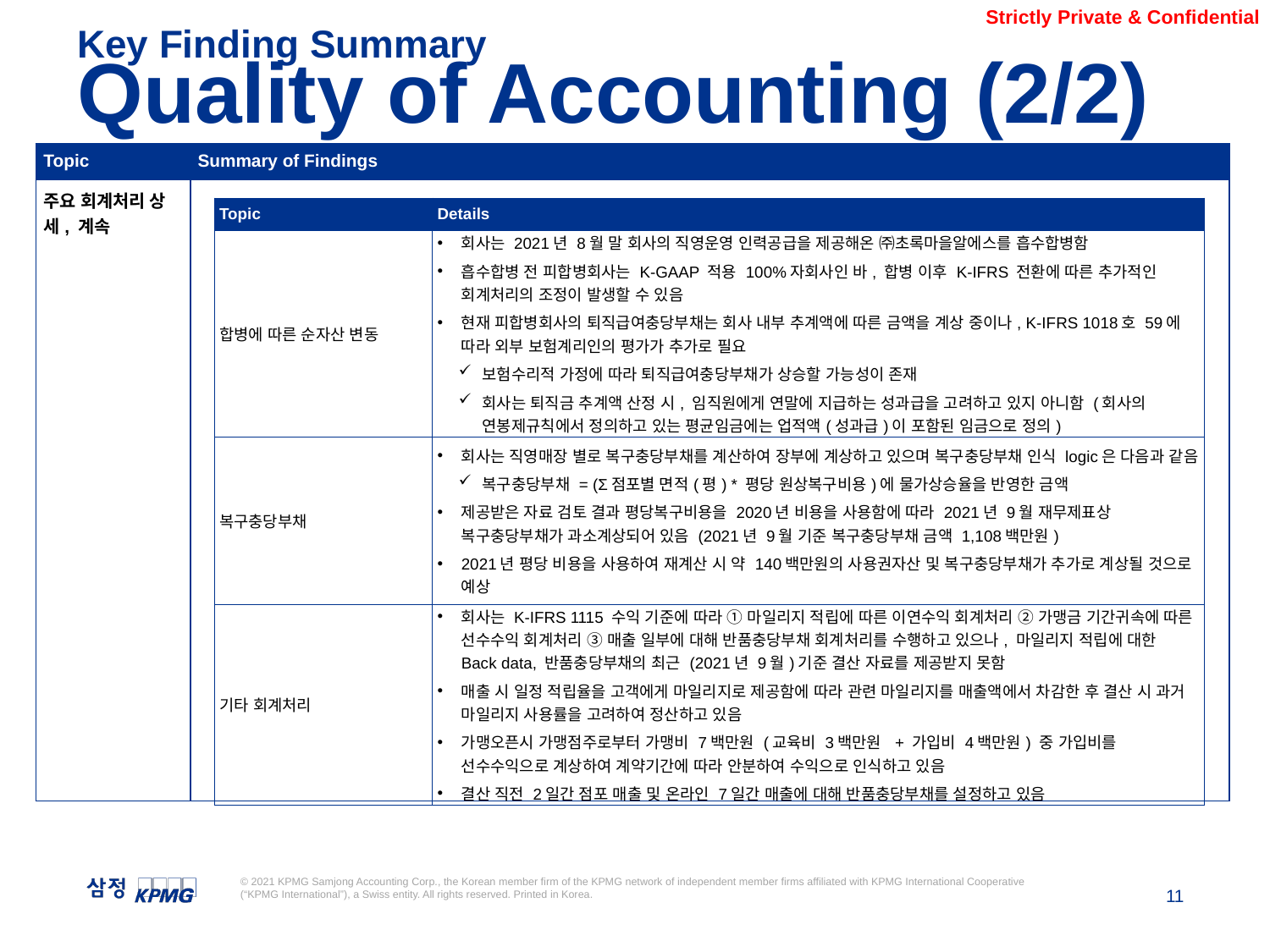

Key Finding Summary
Quality of Accounting (2/2)
| Topic | Summary of Findings |
| --- | --- |
| 주요 회계처리 상세, 계속 |  |
| Topic | Details |
| --- | --- |
| 합병에 따른 순자산 변동 | 회사는 2021년 8월 말 회사의 직영운영 인력공급을 제공해온 ㈜초록마을알에스를 흡수합병함 흡수합병 전 피합병회사는 K-GAAP 적용 100%자회사인 바, 합병 이후 K-IFRS 전환에 따른 추가적인 회계처리의 조정이 발생할 수 있음 현재 피합병회사의 퇴직급여충당부채는 회사 내부 추계액에 따른 금액을 계상 중이나, K-IFRS 1018호 59에 따라 외부 보험계리인의 평가가 추가로 필요 보험수리적 가정에 따라 퇴직급여충당부채가 상승할 가능성이 존재 회사는 퇴직금 추계액 산정 시, 임직원에게 연말에 지급하는 성과급을 고려하고 있지 아니함 (회사의 연봉제규칙에서 정의하고 있는 평균임금에는 업적액(성과급)이 포함된 임금으로 정의) |
| 복구충당부채 | 회사는 직영매장 별로 복구충당부채를 계산하여 장부에 계상하고 있으며 복구충당부채 인식 logic은 다음과 같음 복구충당부채 = (Σ점포별 면적(평) \* 평당 원상복구비용)에 물가상승율을 반영한 금액 제공받은 자료 검토 결과 평당복구비용을 2020년 비용을 사용함에 따라 2021년 9월 재무제표상 복구충당부채가 과소계상되어 있음 (2021년 9월 기준 복구충당부채 금액 1,108백만원) 2021년 평당 비용을 사용하여 재계산 시 약 140백만원의 사용권자산 및 복구충당부채가 추가로 계상될 것으로 예상 |
| 기타 회계처리 | 회사는 K-IFRS 1115 수익 기준에 따라 ① 마일리지 적립에 따른 이연수익 회계처리 ② 가맹금 기간귀속에 따른 선수수익 회계처리 ③ 매출 일부에 대해 반품충당부채 회계처리를 수행하고 있으나, 마일리지 적립에 대한 Back data, 반품충당부채의 최근 (2021년 9월)기준 결산 자료를 제공받지 못함 매출 시 일정 적립율을 고객에게 마일리지로 제공함에 따라 관련 마일리지를 매출액에서 차감한 후 결산 시 과거 마일리지 사용률을 고려하여 정산하고 있음 가맹오픈시 가맹점주로부터 가맹비 7백만원 (교육비 3백만원 + 가입비 4백만원) 중 가입비를 선수수익으로 계상하여 계약기간에 따라 안분하여 수익으로 인식하고 있음 결산 직전 2일간 점포 매출 및 온라인 7일간 매출에 대해 반품충당부채를 설정하고 있음 |